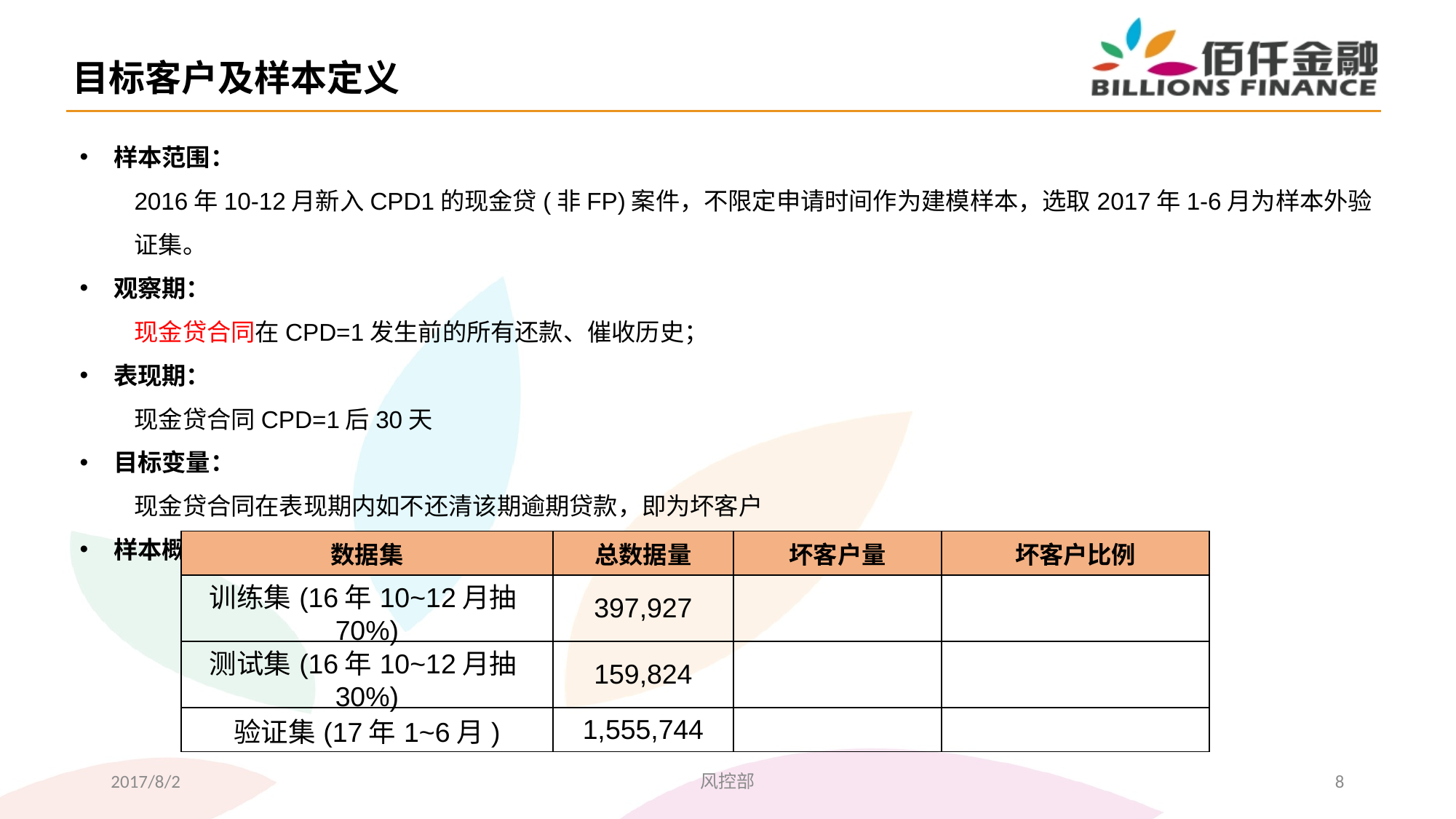

目标客户及样本定义
样本范围：
2016年10-12月新入CPD1的现金贷(非FP)案件，不限定申请时间作为建模样本，选取2017年1-6月为样本外验证集。
观察期：
现金贷合同在CPD=1发生前的所有还款、催收历史；
表现期：
现金贷合同CPD=1后30天
目标变量：
现金贷合同在表现期内如不还清该期逾期贷款，即为坏客户
样本概况：
1
| 数据集 | 总数据量 | 坏客户量 | 坏客户比例 |
| --- | --- | --- | --- |
| 训练集(16年10~12月抽70%) | 397,927 |  |  |
| 测试集(16年10~12月抽30%) | 159,824 |  |  |
| 验证集(17年1~6月) | 1,555,744 |  |  |
2017/8/2
风控部
8